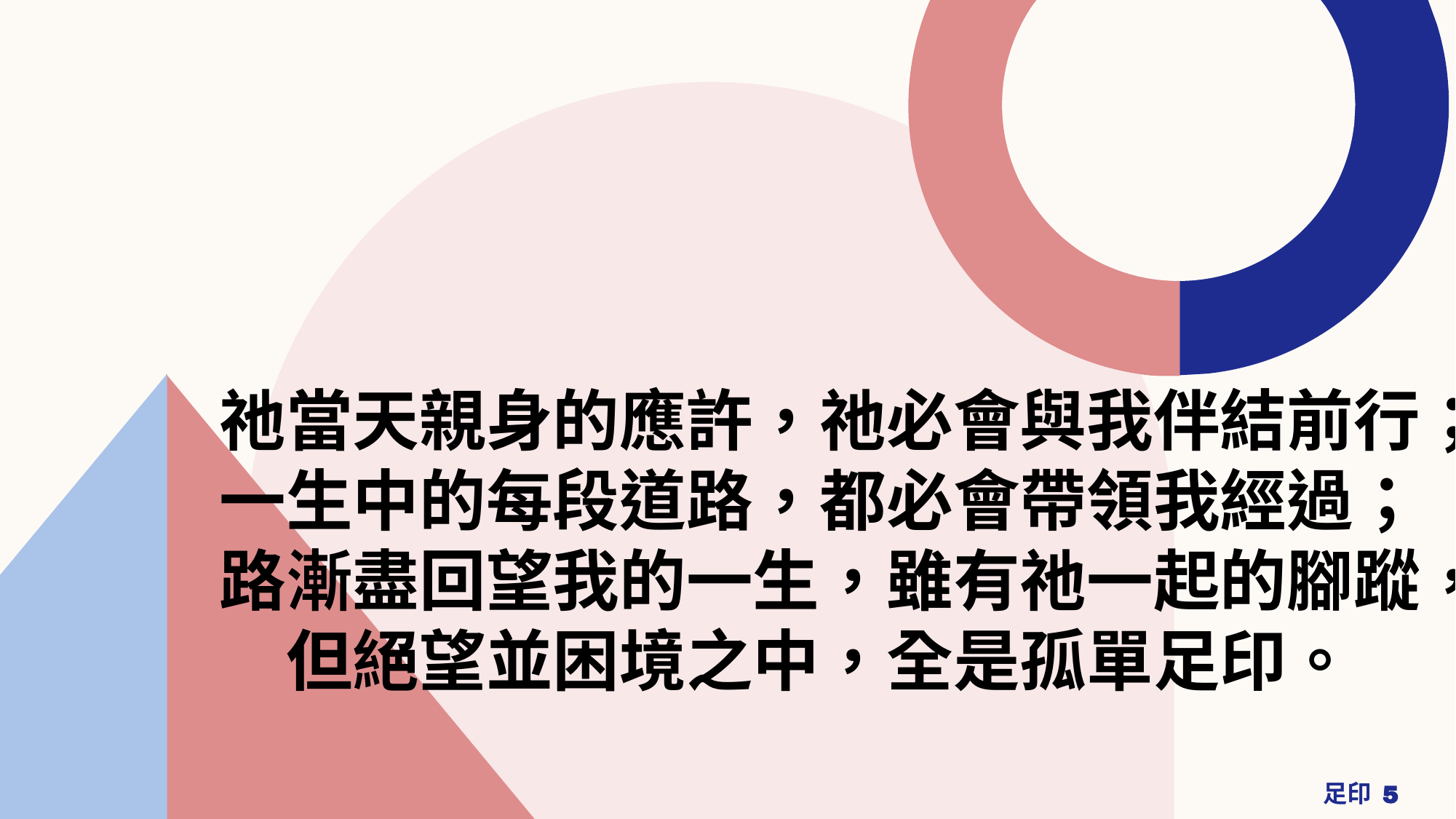

祂當天親身的應許，祂必會與我伴結前行；
一生中的每段道路，都必會帶領我經過；
路漸盡回望我的一生，雖有祂一起的腳蹤，
但絕望並困境之中，全是孤單足印。
# 足印 5